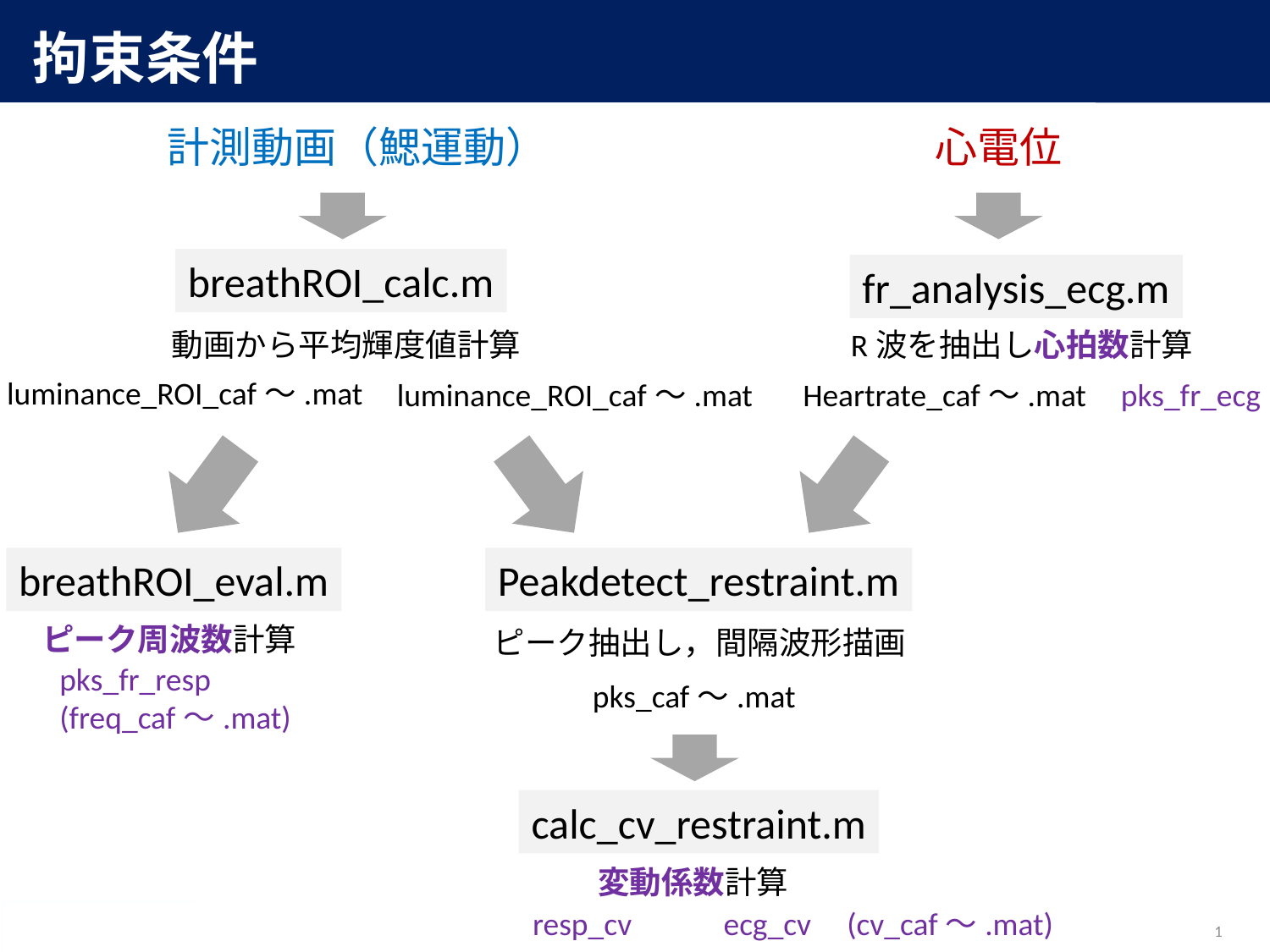

拘束条件
計測動画（鰓運動）
心電位

breathROI_calc.m
fr_analysis_ecg.m
動画から平均輝度値計算
R波を抽出し心拍数計算
luminance_ROI_caf～.mat
luminance_ROI_caf～.mat
Heartrate_caf～.mat
pks_fr_ecg

breathROI_eval.m
Peakdetect_restraint.m
ピーク周波数計算
ピーク抽出し，間隔波形描画
pks_fr_resp
(freq_caf～.mat)
pks_caf～.mat

calc_cv_restraint.m
変動係数計算
resp_cv
ecg_cv
(cv_caf～.mat)

1